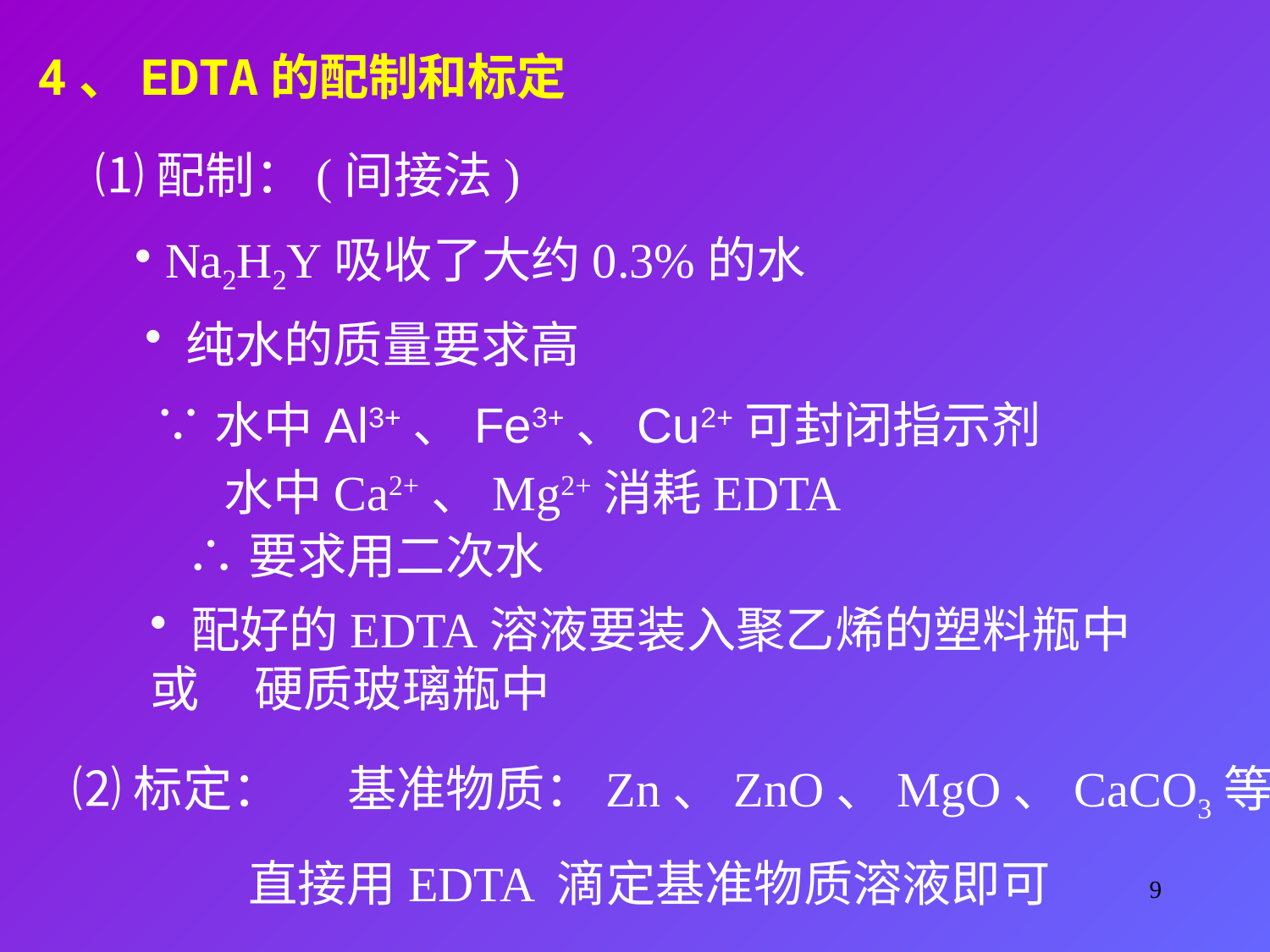

4、EDTA的配制和标定
⑴配制：(间接法)
 Na2H2Y吸收了大约0.3%的水
 纯水的质量要求高
∵水中Al3+、Fe3+、Cu2+可封闭指示剂
水中Ca2+、Mg2+消耗EDTA
∴要求用二次水
 配好的EDTA溶液要装入聚乙烯的塑料瓶中或     硬质玻璃瓶中
 ⑵标定：      基准物质：Zn、ZnO、MgO、CaCO3等
直接用EDTA 滴定基准物质溶液即可
9